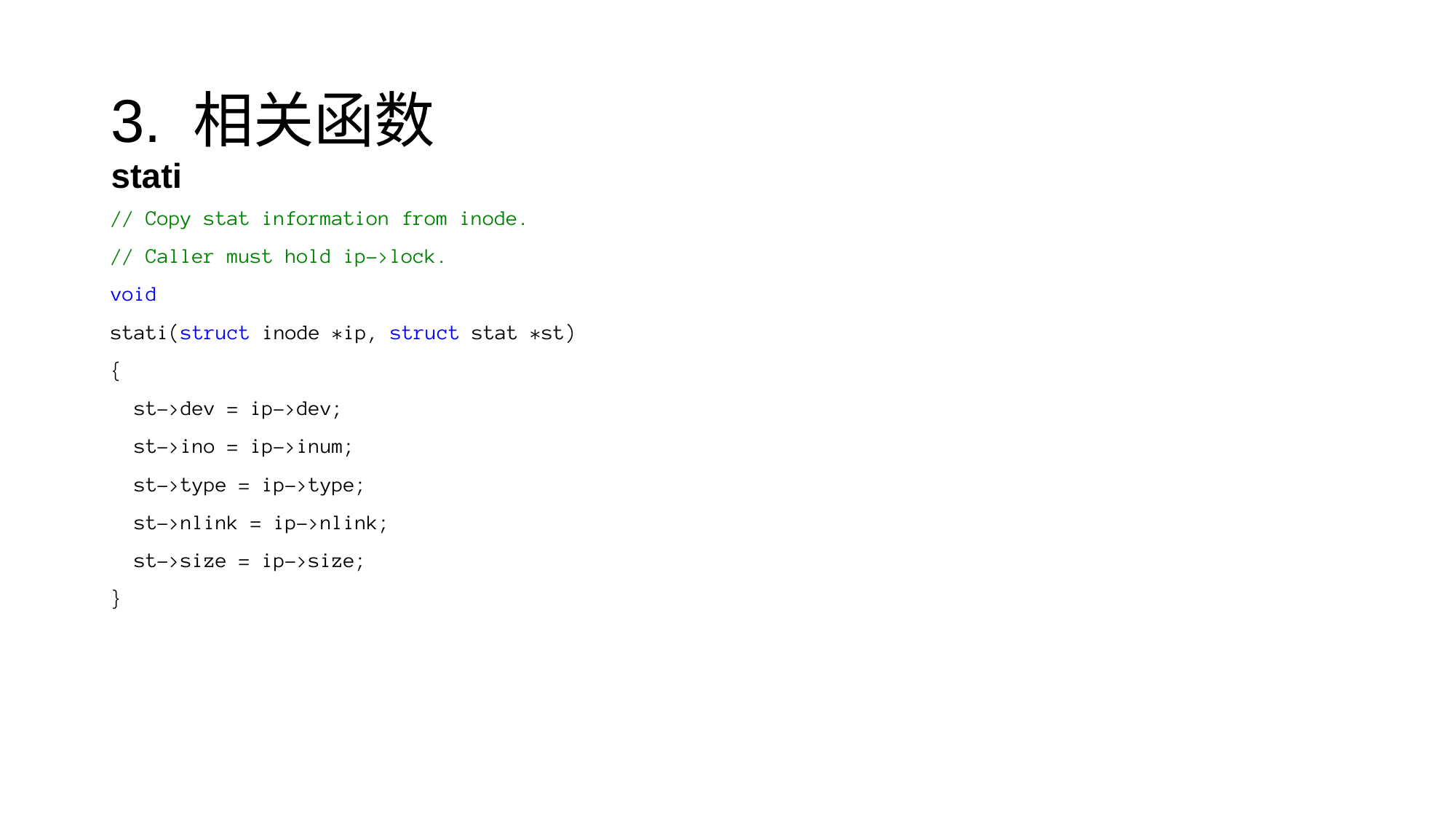

# 3. 相关函数
stati
// Copy stat information from inode.
// Caller must hold ip->lock.
void
stati(struct inode *ip, struct stat *st)
{
  st->dev = ip->dev;
  st->ino = ip->inum;
  st->type = ip->type;
  st->nlink = ip->nlink;
  st->size = ip->size;
}